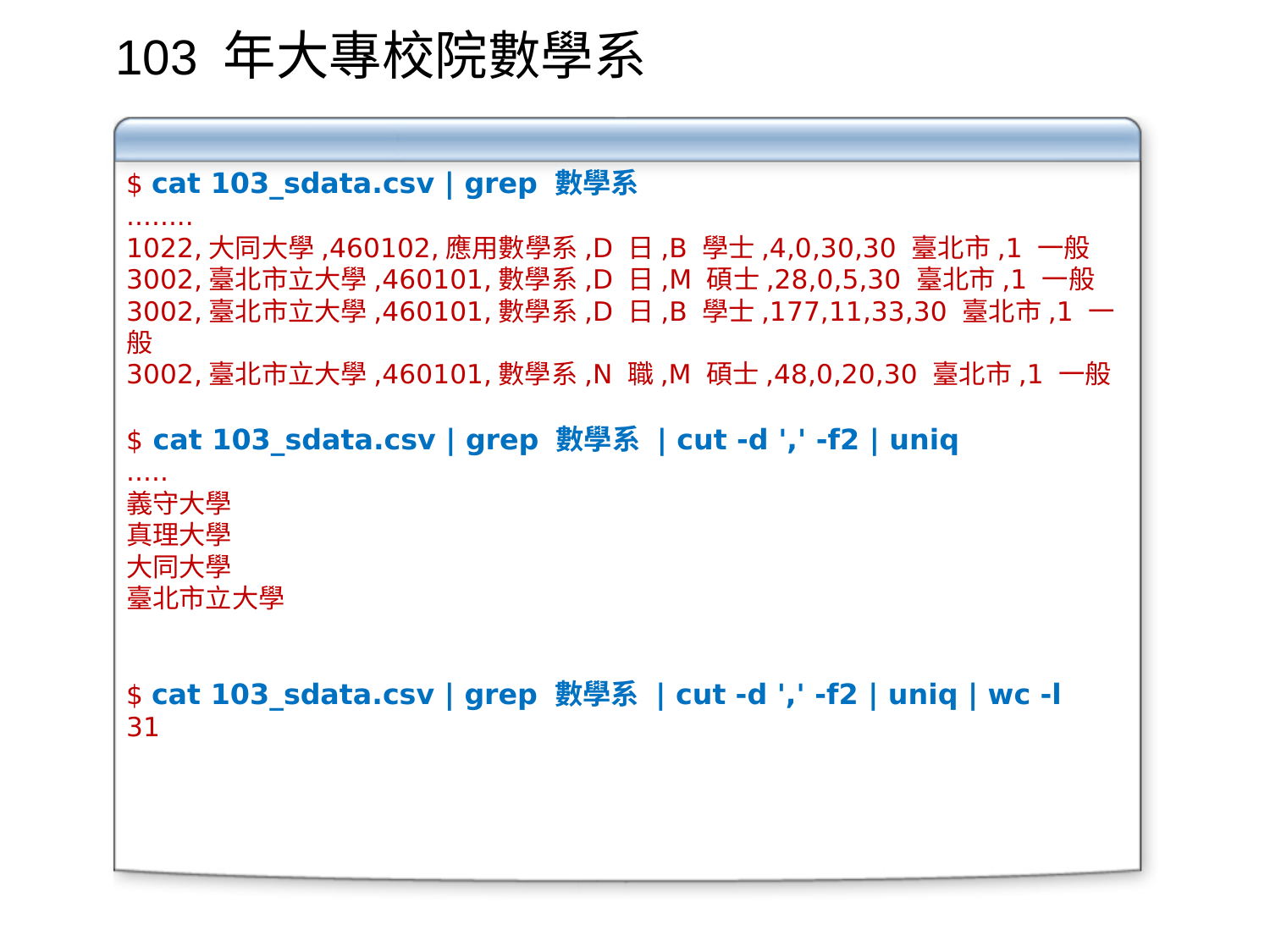

103 年大專校院數學系
$ cat 103_sdata.csv | grep 數學系
........
1022,大同大學,460102,應用數學系,D 日,B 學士,4,0,30,30 臺北市,1 一般
3002,臺北市立大學,460101,數學系,D 日,M 碩士,28,0,5,30 臺北市,1 一般
3002,臺北市立大學,460101,數學系,D 日,B 學士,177,11,33,30 臺北市,1 一般
3002,臺北市立大學,460101,數學系,N 職,M 碩士,48,0,20,30 臺北市,1 一般

$ cat 103_sdata.csv | grep 數學系 | cut -d ',' -f2 | uniq
.....
義守大學
真理大學
大同大學
臺北市立大學

$ cat 103_sdata.csv | grep 數學系 | cut -d ',' -f2 | uniq | wc -l
31